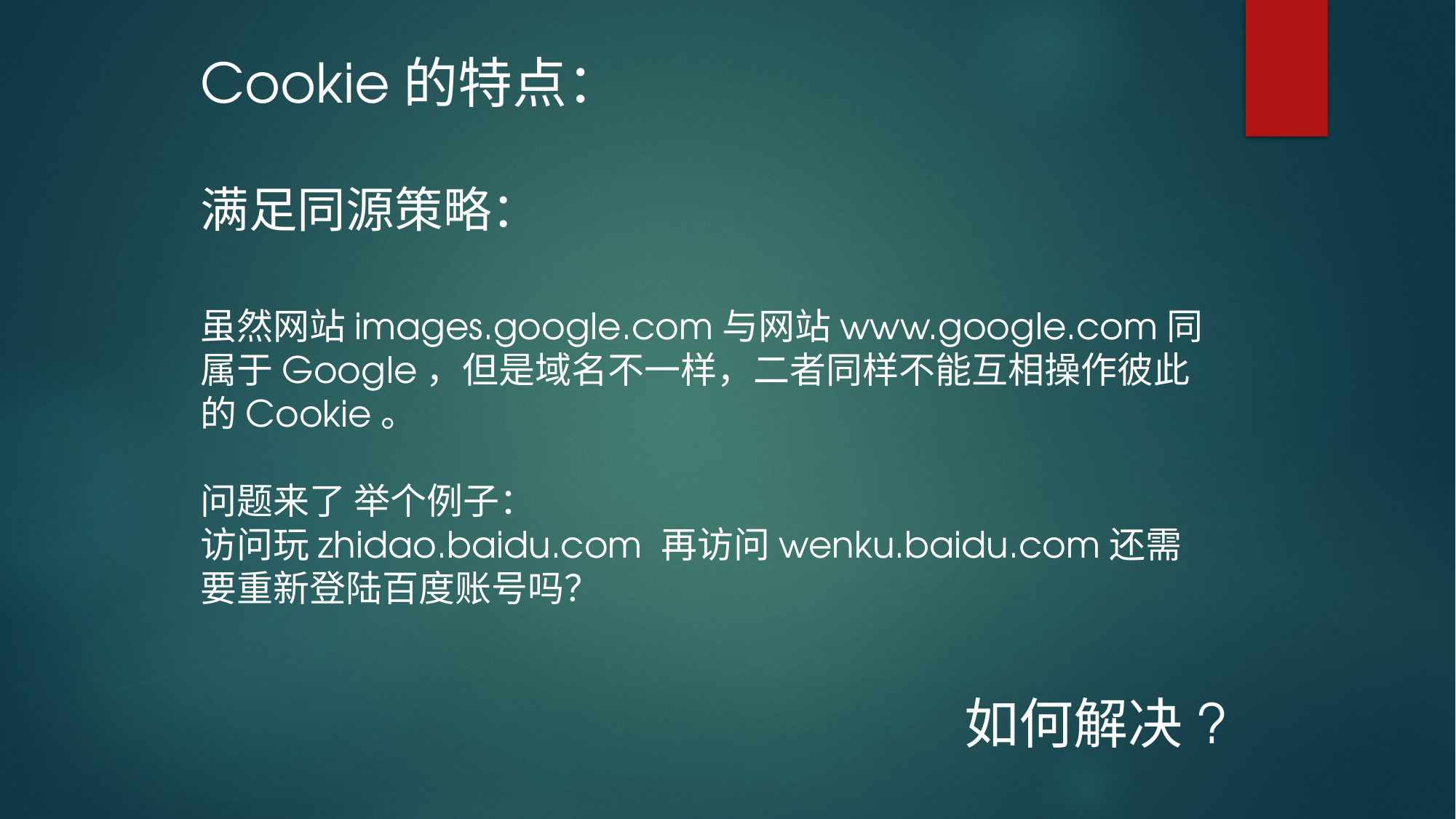

Cookie的特点：

满足同源策略：

虽然网站images.google.com与网站www.google.com同属于Google，但是域名不一样，二者同样不能互相操作彼此的Cookie。

问题来了 举个例子：
访问玩zhidao.baidu.com 再访问wenku.baidu.com还需要重新登陆百度账号吗？

							如何解决?